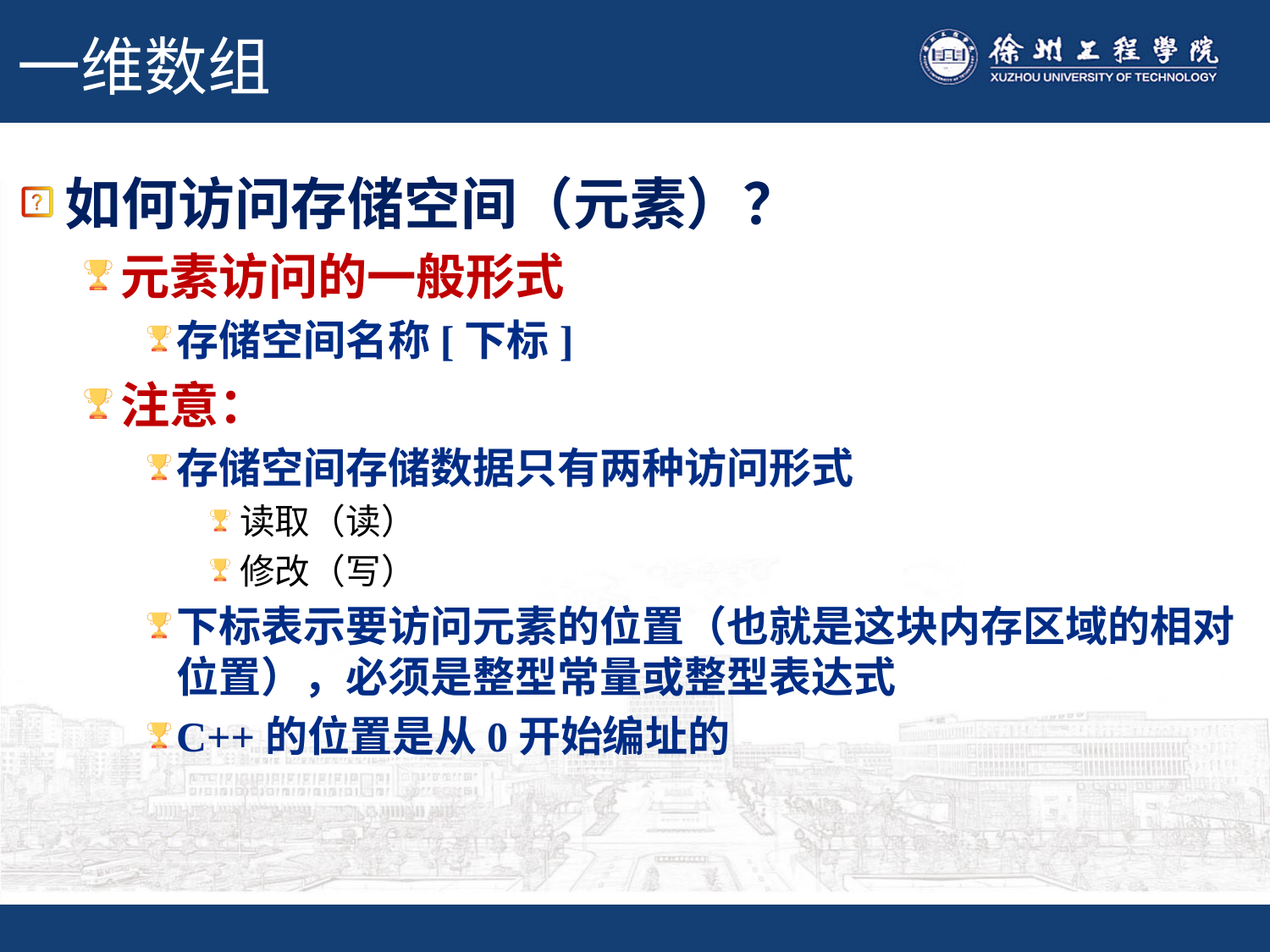

# 一维数组
如何访问存储空间（元素）？
元素访问的一般形式
存储空间名称[下标]
注意：
存储空间存储数据只有两种访问形式
读取（读）
修改（写）
下标表示要访问元素的位置（也就是这块内存区域的相对位置），必须是整型常量或整型表达式
C++的位置是从0开始编址的